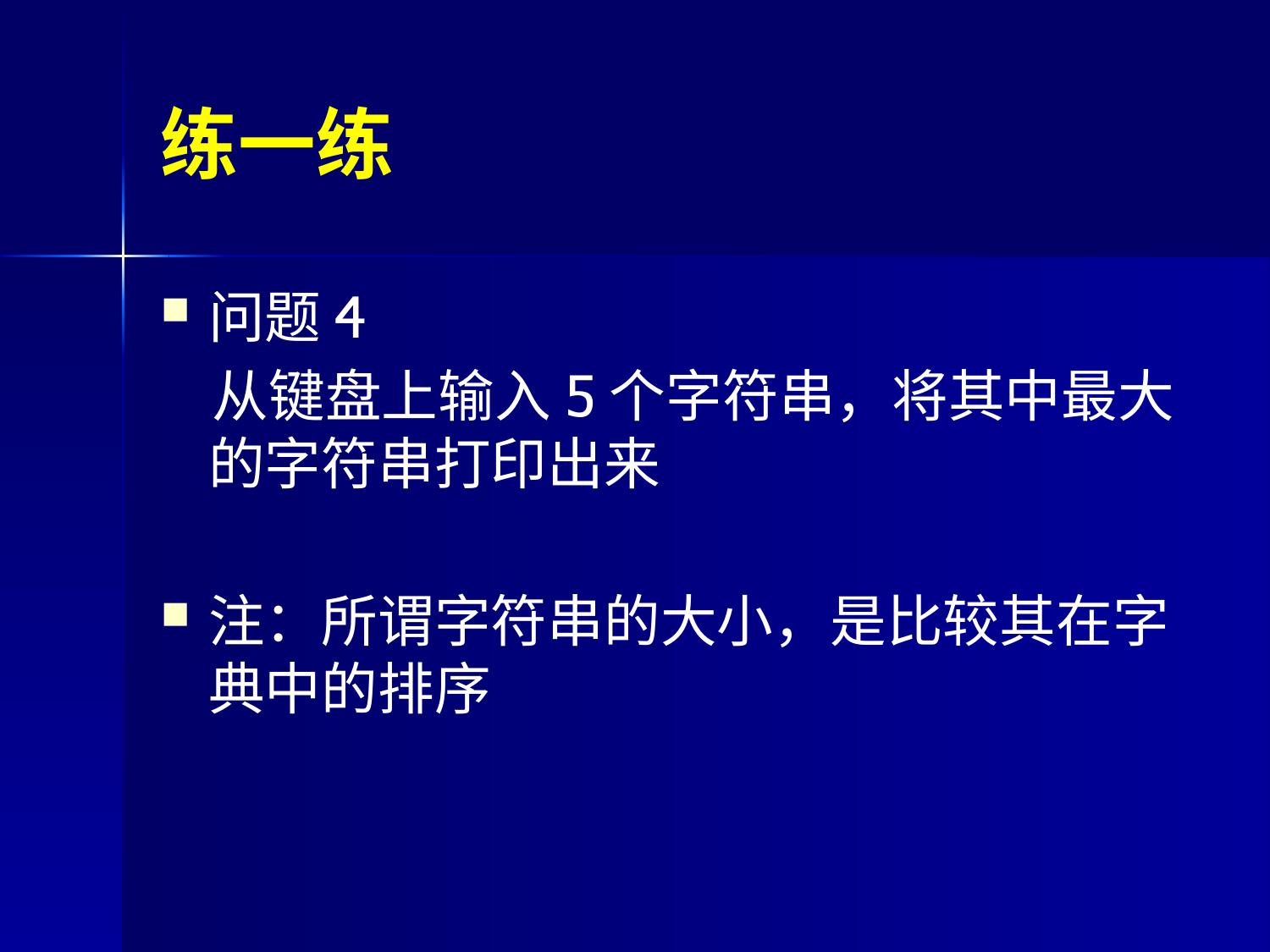

# 练一练
问题4
   从键盘上输入5个字符串，将其中最大的字符串打印出来

注：所谓字符串的大小，是比较其在字典中的排序